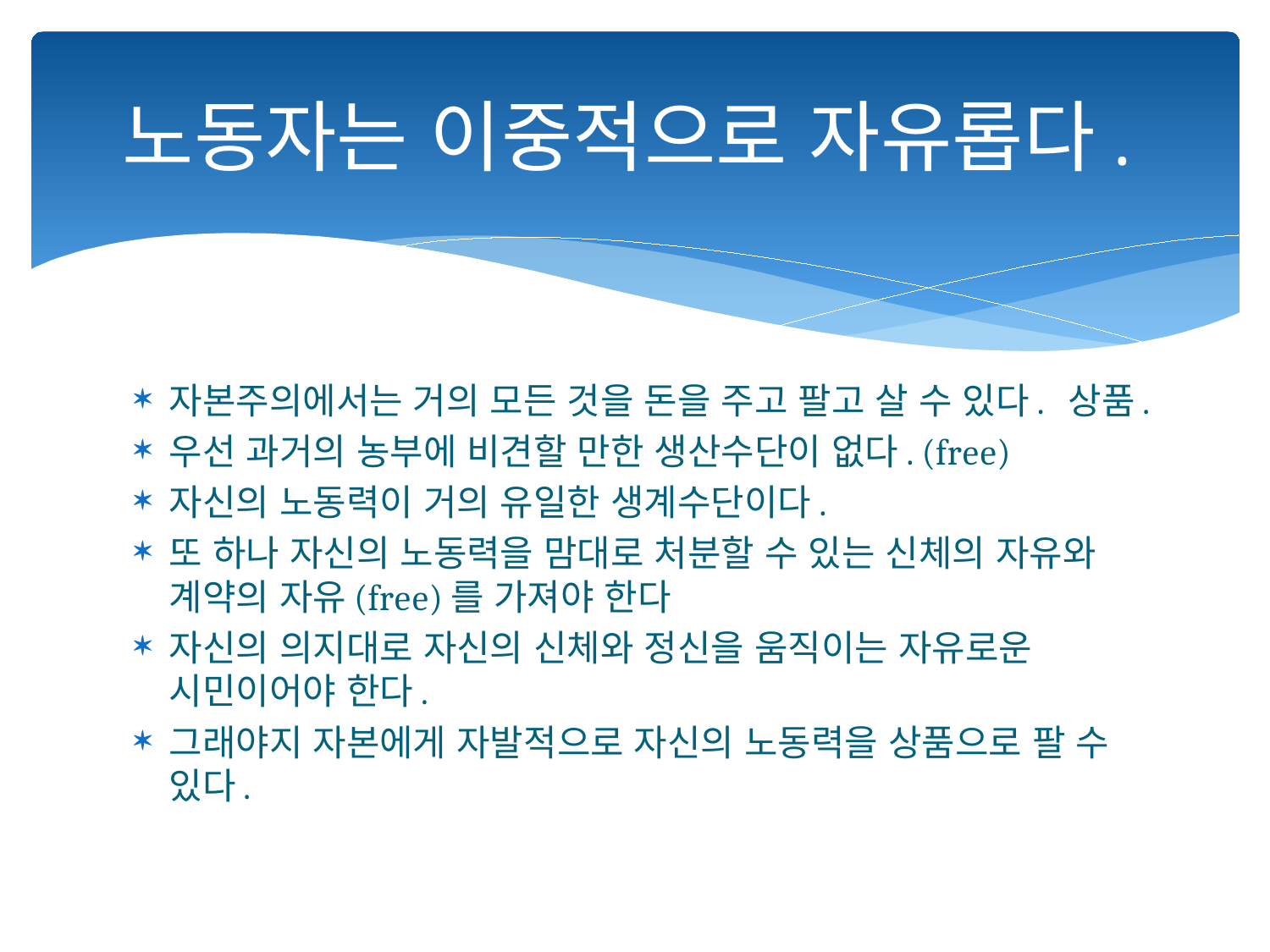

# 노동자는 이중적으로 자유롭다.
자본주의에서는 거의 모든 것을 돈을 주고 팔고 살 수 있다.  상품.
우선 과거의 농부에 비견할 만한 생산수단이 없다. (free)
자신의 노동력이 거의 유일한 생계수단이다.
또 하나 자신의 노동력을 맘대로 처분할 수 있는 신체의 자유와 계약의 자유(free)를 가져야 한다
자신의 의지대로 자신의 신체와 정신을 움직이는 자유로운 시민이어야 한다.
그래야지 자본에게 자발적으로 자신의 노동력을 상품으로 팔 수 있다.